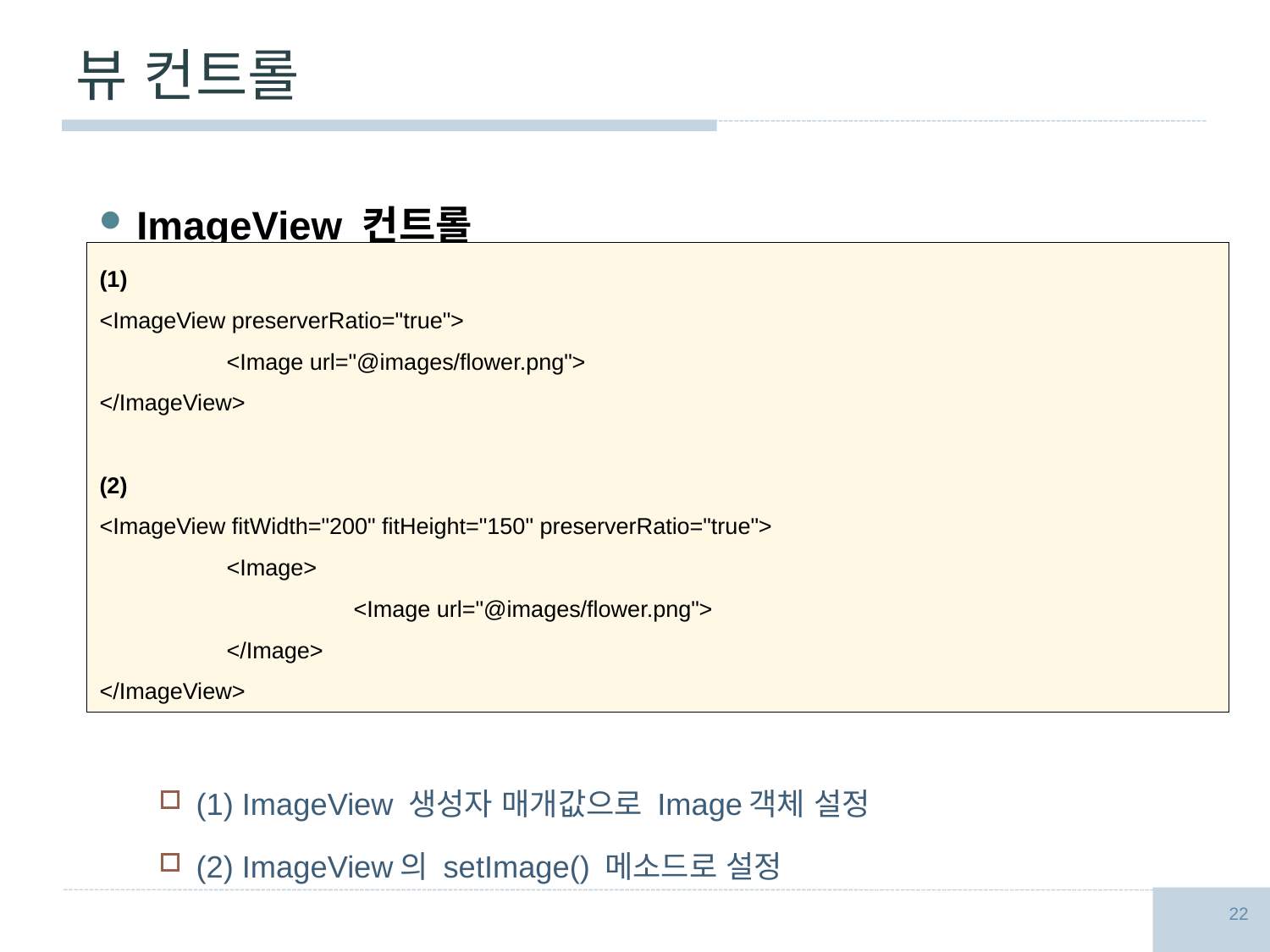

# 뷰 컨트롤
ImageView 컨트롤

(1) ImageView 생성자 매개값으로 Image객체 설정
(2) ImageView의 setImage() 메소드로 설정

(1)
<ImageView preserverRatio="true">
	<Image url="@images/flower.png">
</ImageView>

(2)
<ImageView fitWidth="200" fitHeight="150" preserverRatio="true">
	<Image>
		<Image url="@images/flower.png">
	</Image>
</ImageView>